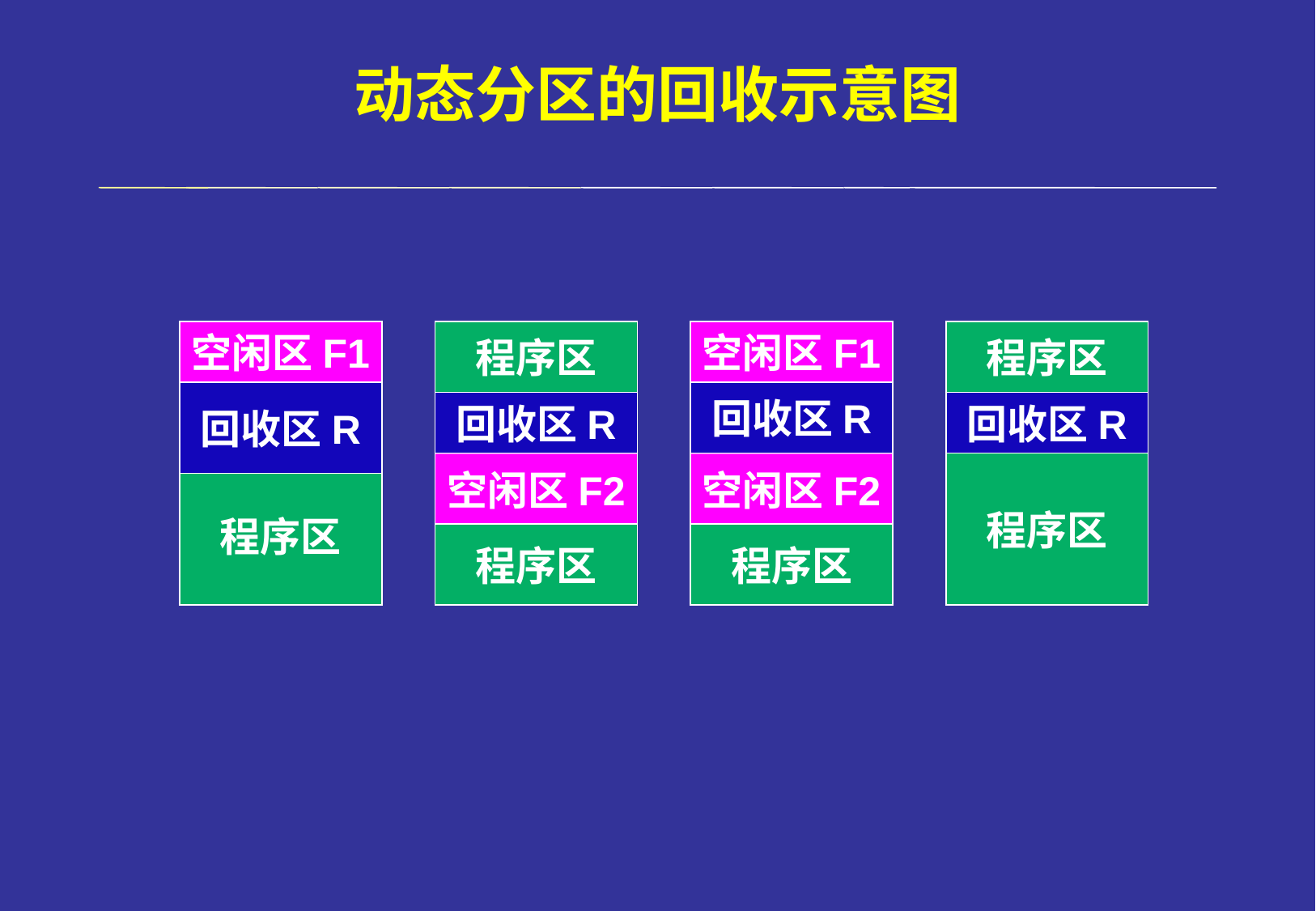

# 动态分区的回收示意图
空闲区F1

回收区R
程序区

空闲区F2

程序区

回收区R

程序区
空闲区F1

空闲区F2

回收区R

程序区

程序区
回收区R
程序区